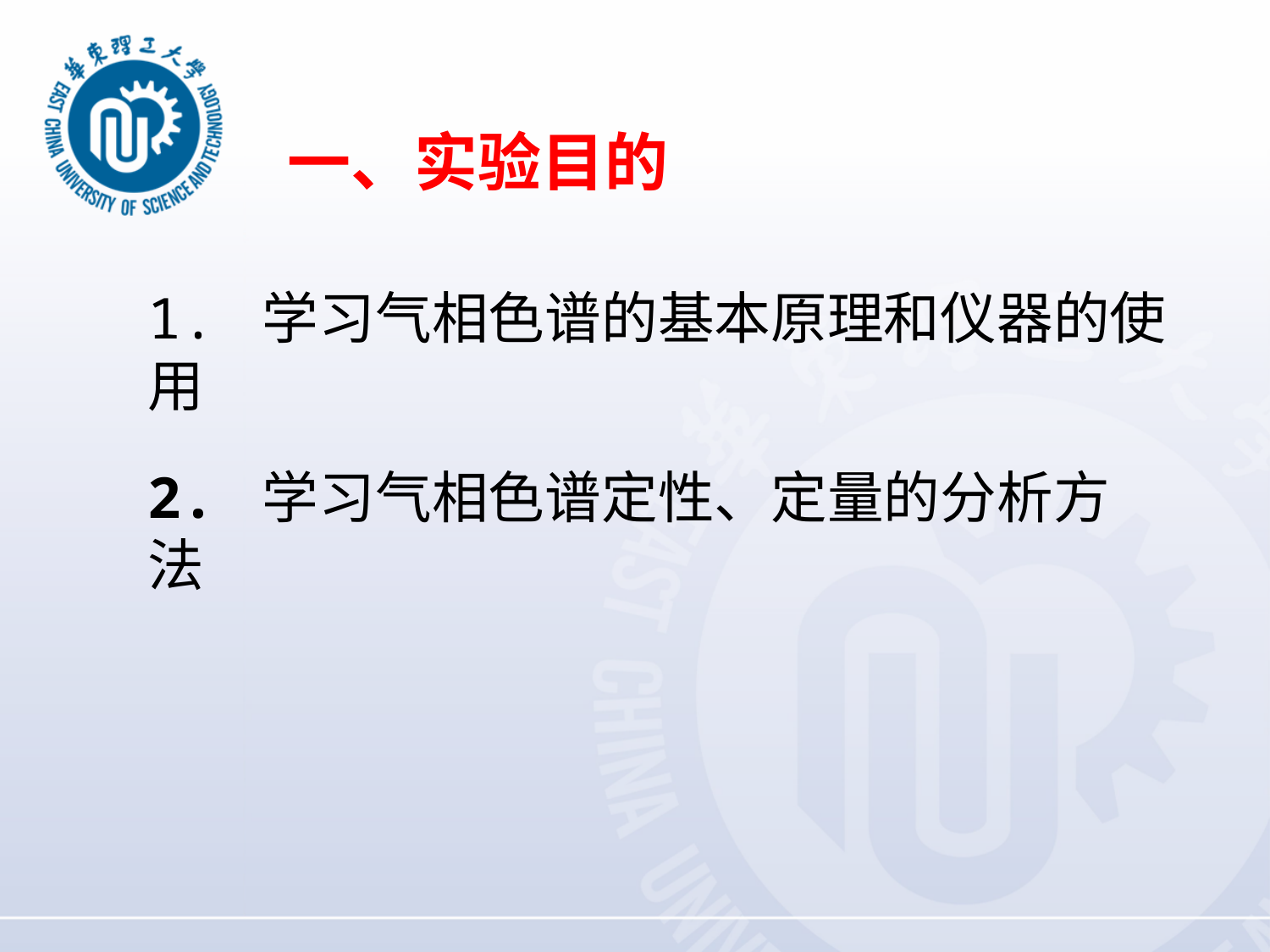

一、实验目的
1. 学习气相色谱的基本原理和仪器的使用
2. 学习气相色谱定性、定量的分析方法